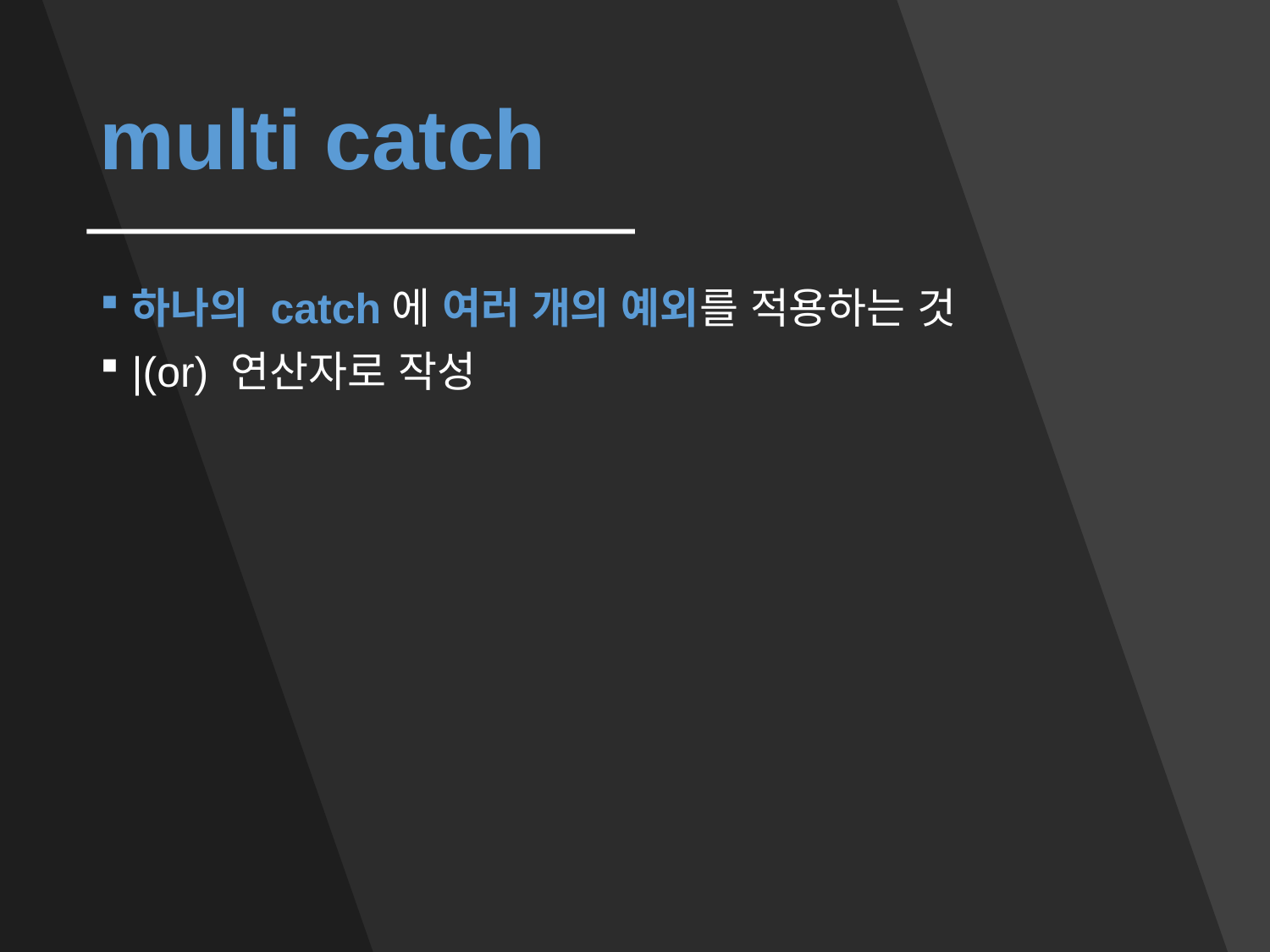

# multi catch

하나의 catch에 여러 개의 예외를 적용하는 것
|(or) 연산자로 작성